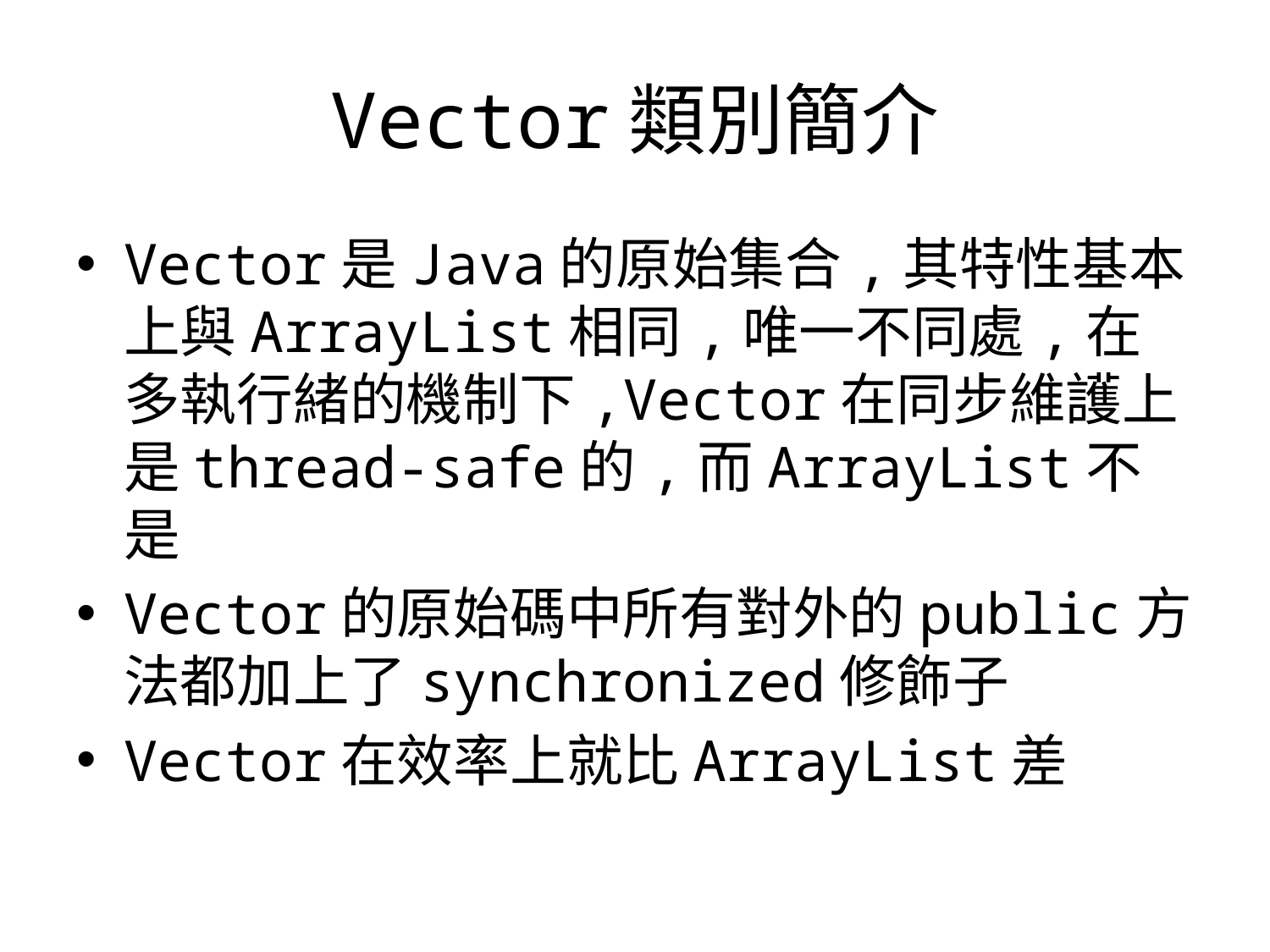

# Vector類別簡介
Vector是Java的原始集合,其特性基本上與ArrayList相同,唯一不同處,在多執行緒的機制下,Vector在同步維護上是thread-safe的,而ArrayList不是
Vector的原始碼中所有對外的public方法都加上了synchronized修飾子
Vector在效率上就比ArrayList差